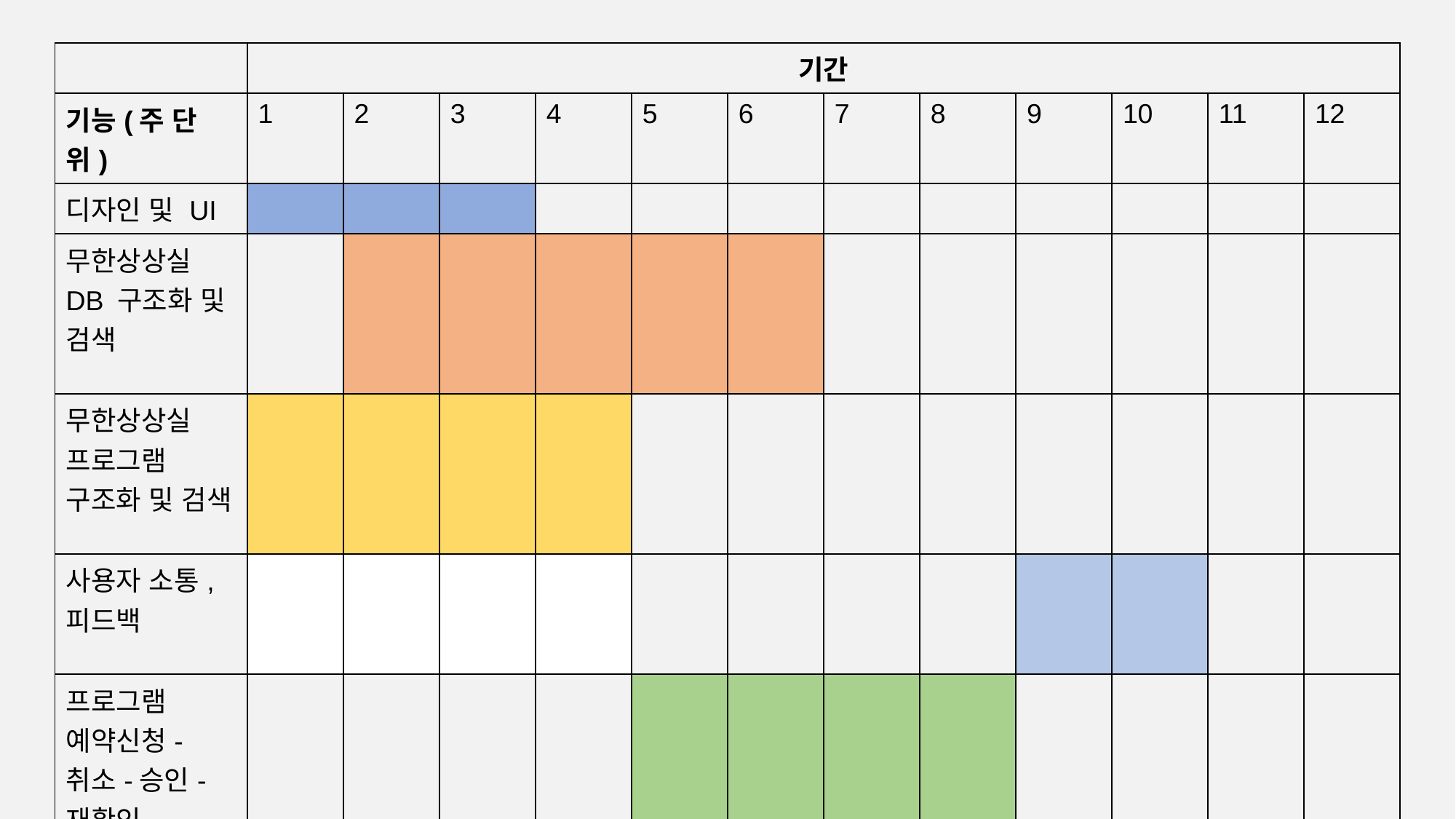

|  | 기간 |  |  |  |  |  |  |  |  |  |  |  |
| --- | --- | --- | --- | --- | --- | --- | --- | --- | --- | --- | --- | --- |
| 기능(주 단위) | 1 | 2 | 3 | 4 | 5 | 6 | 7 | 8 | 9 | 10 | 11 | 12 |
| 디자인 및 UI |  |  |  |  |  |  |  |  |  |  |  |  |
| 무한상상실 DB 구조화 및 검색 |  |  |  |  |  |  |  |  |  |  |  |  |
| 무한상상실 프로그램 구조화 및 검색 |  |  |  |  |  |  |  |  |  |  |  |  |
| 사용자 소통, 피드백 |  |  |  |  |  |  |  |  |  |  |  |  |
| 프로그램 예약신청-취소-승인-재확인-최종승인-출결 및 통계 |  |  |  |  |  |  |  |  |  |  |  |  |